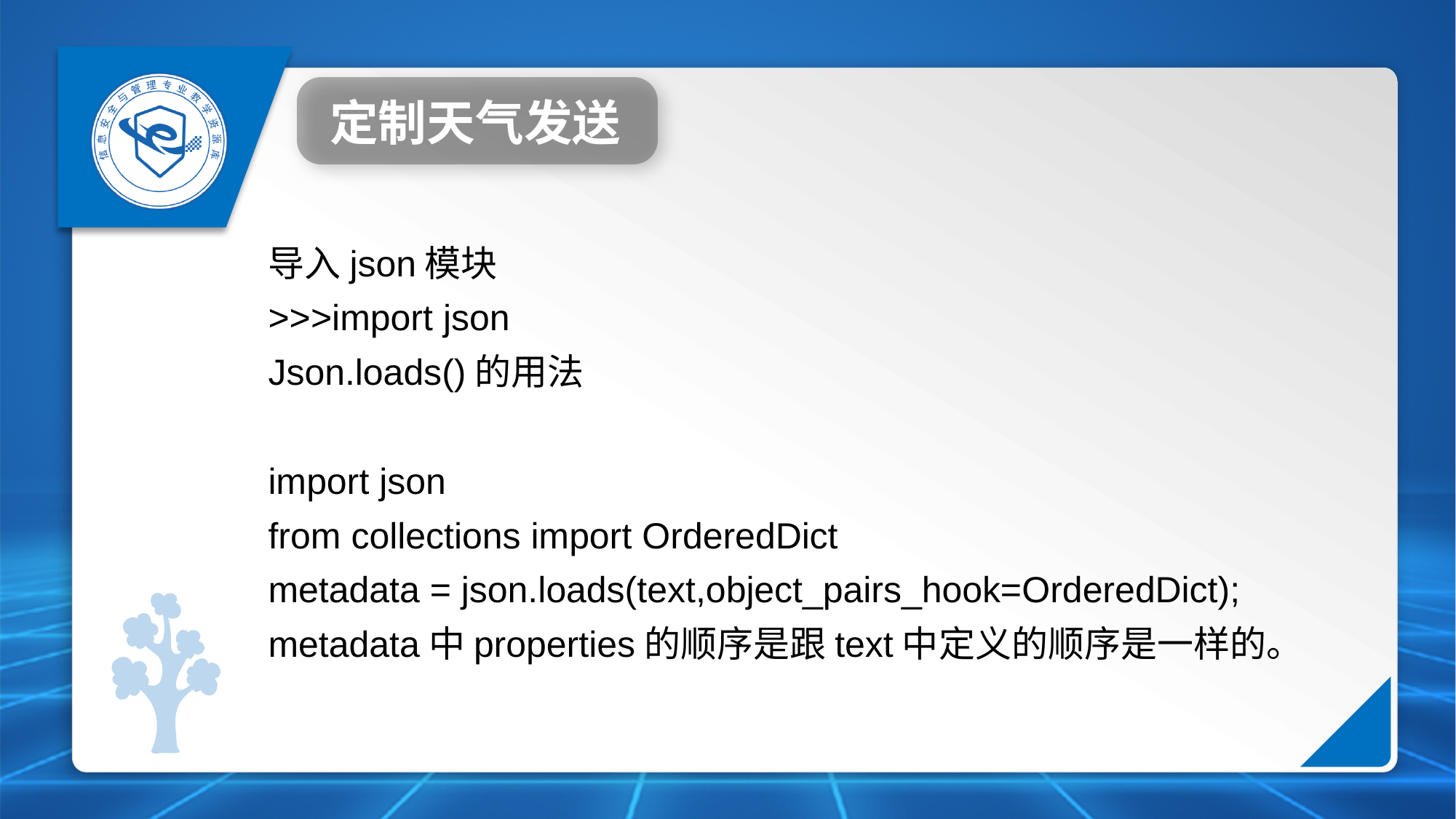

定制天气发送
导入json模块
>>>import json
Json.loads()的用法

import json
from collections import OrderedDict
metadata = json.loads(text,object_pairs_hook=OrderedDict);
metadata中properties的顺序是跟text中定义的顺序是一样的。